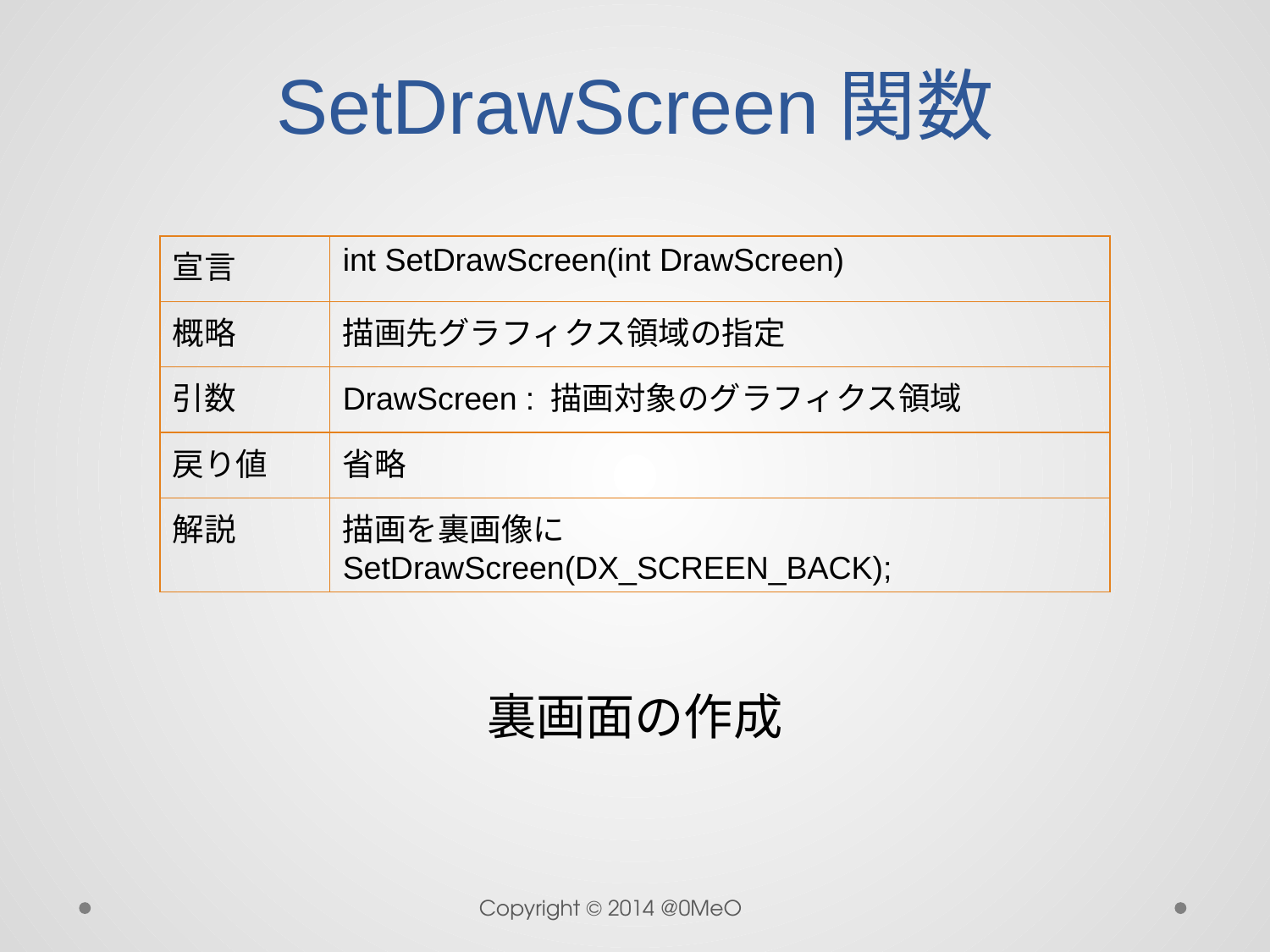

# SetDrawScreen関数
| 宣言 | int SetDrawScreen(int DrawScreen) |
| --- | --- |
| 概略 | 描画先グラフィクス領域の指定 |
| 引数 | DrawScreen : 描画対象のグラフィクス領域 |
| 戻り値 | 省略 |
| 解説 | 描画を裏画像に SetDrawScreen(DX\_SCREEN\_BACK); |
裏画面の作成